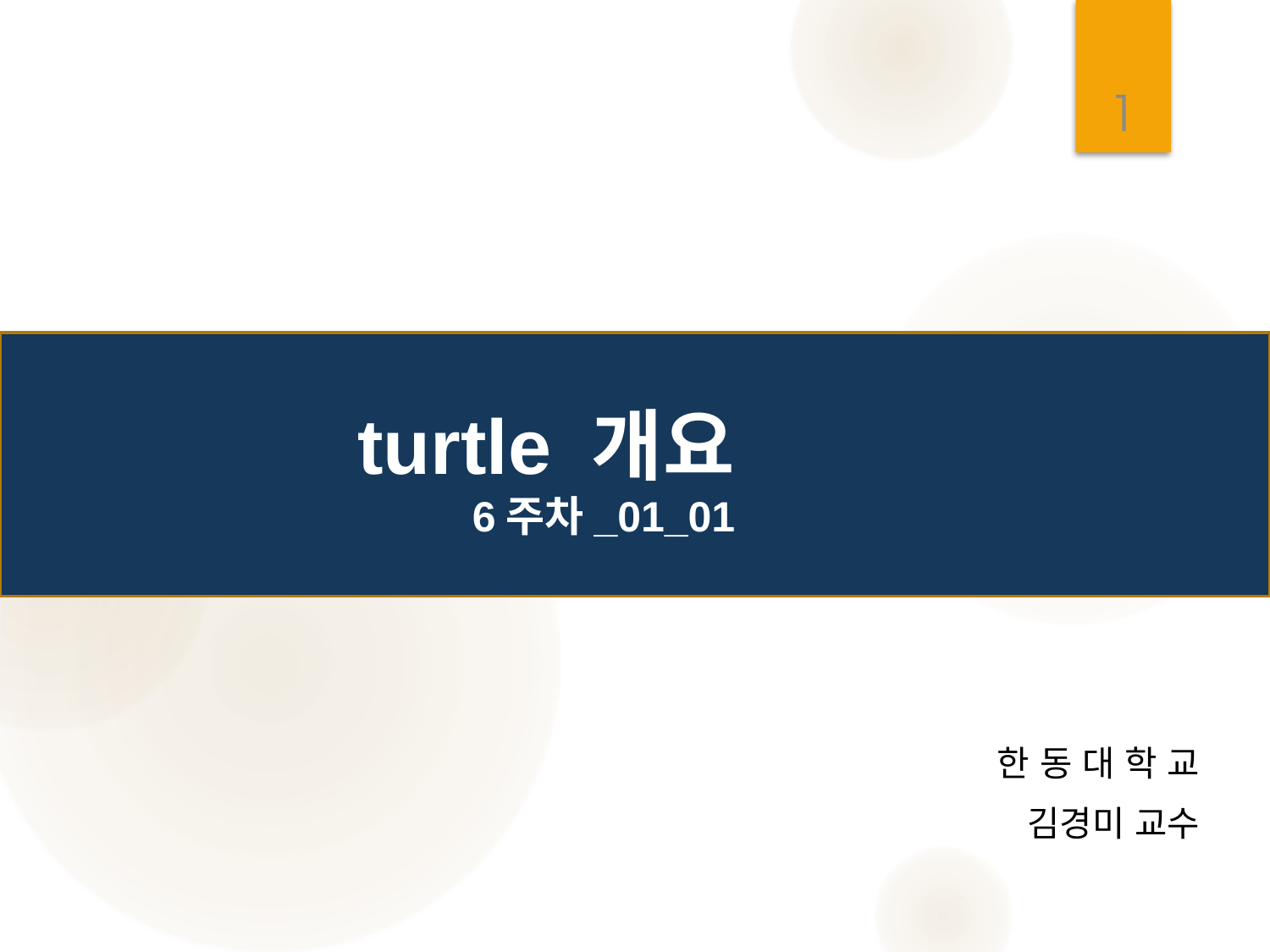

1

# turtle 개요 6주차_01_01
한 동 대 학 교
 김경미 교수